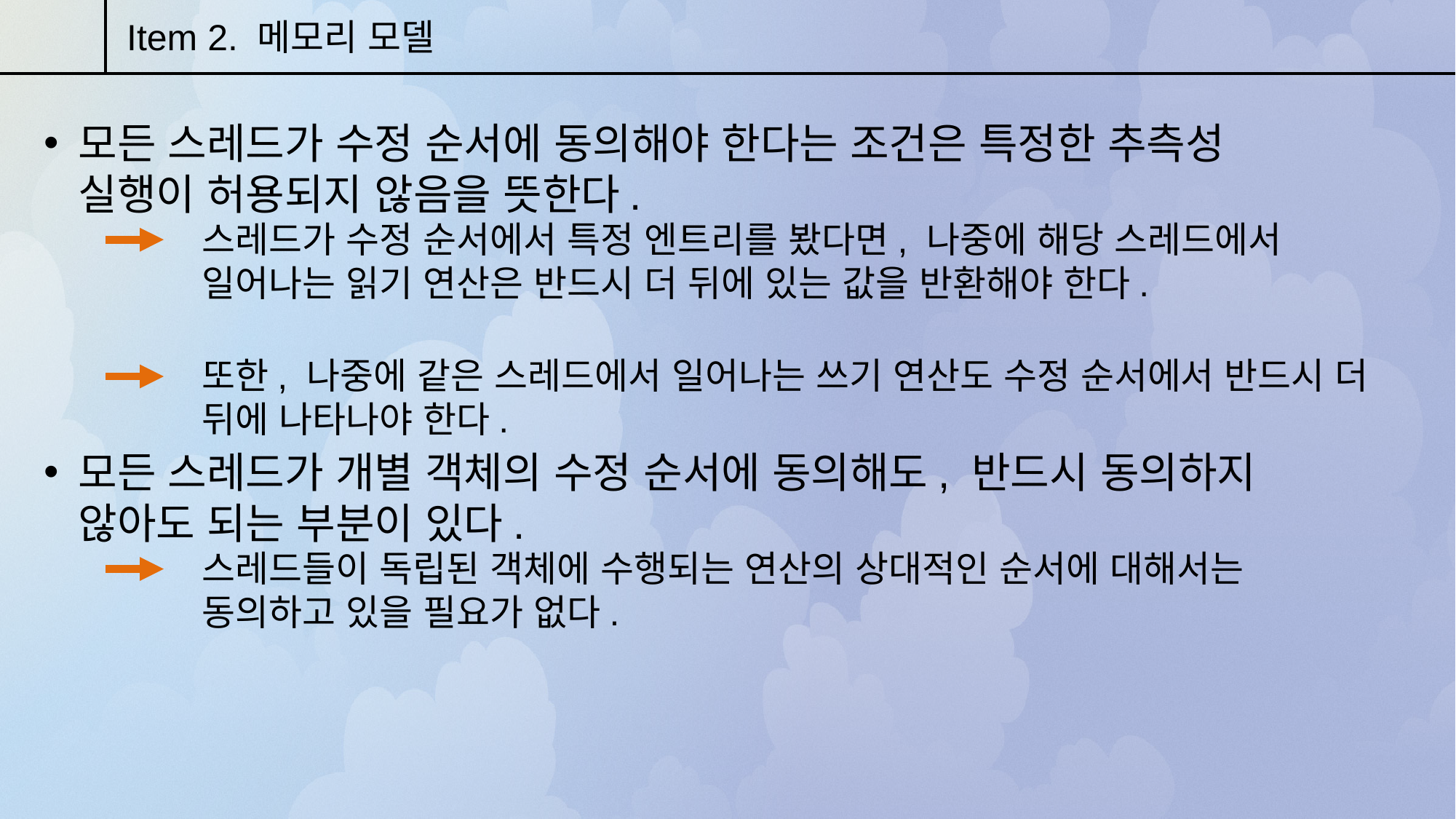

Item 2. 메모리 모델
모든 스레드가 수정 순서에 동의해야 한다는 조건은 특정한 추측성 실행이 허용되지 않음을 뜻한다.
스레드가 수정 순서에서 특정 엔트리를 봤다면, 나중에 해당 스레드에서 일어나는 읽기 연산은 반드시 더 뒤에 있는 값을 반환해야 한다.
또한, 나중에 같은 스레드에서 일어나는 쓰기 연산도 수정 순서에서 반드시 더 뒤에 나타나야 한다.
모든 스레드가 개별 객체의 수정 순서에 동의해도, 반드시 동의하지 않아도 되는 부분이 있다.
스레드들이 독립된 객체에 수행되는 연산의 상대적인 순서에 대해서는 동의하고 있을 필요가 없다.